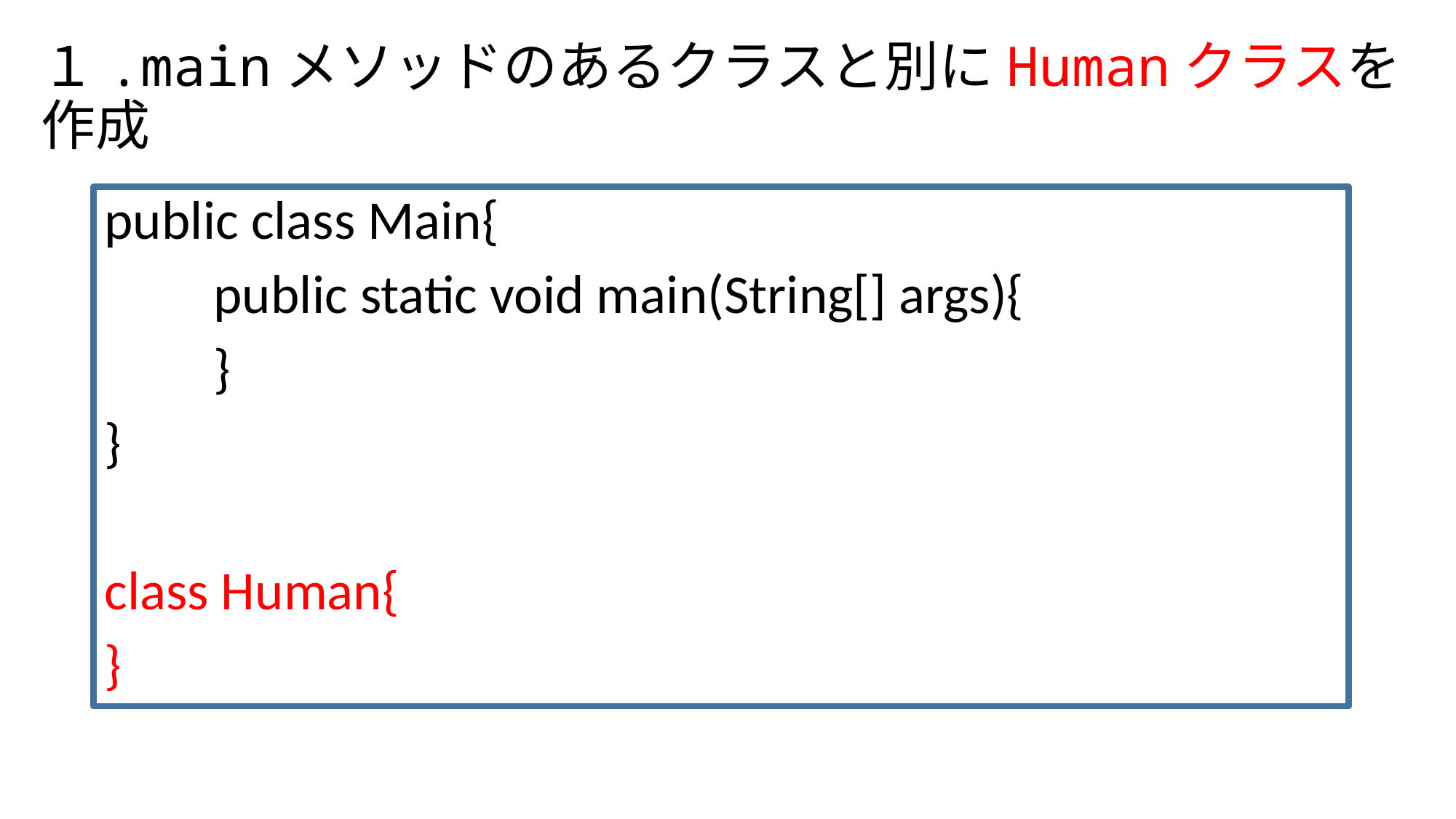

１.mainメソッドのあるクラスと別にHumanクラスを作成
public class Main{
	public static void main(String[] args){
	}
}

class Human{
}